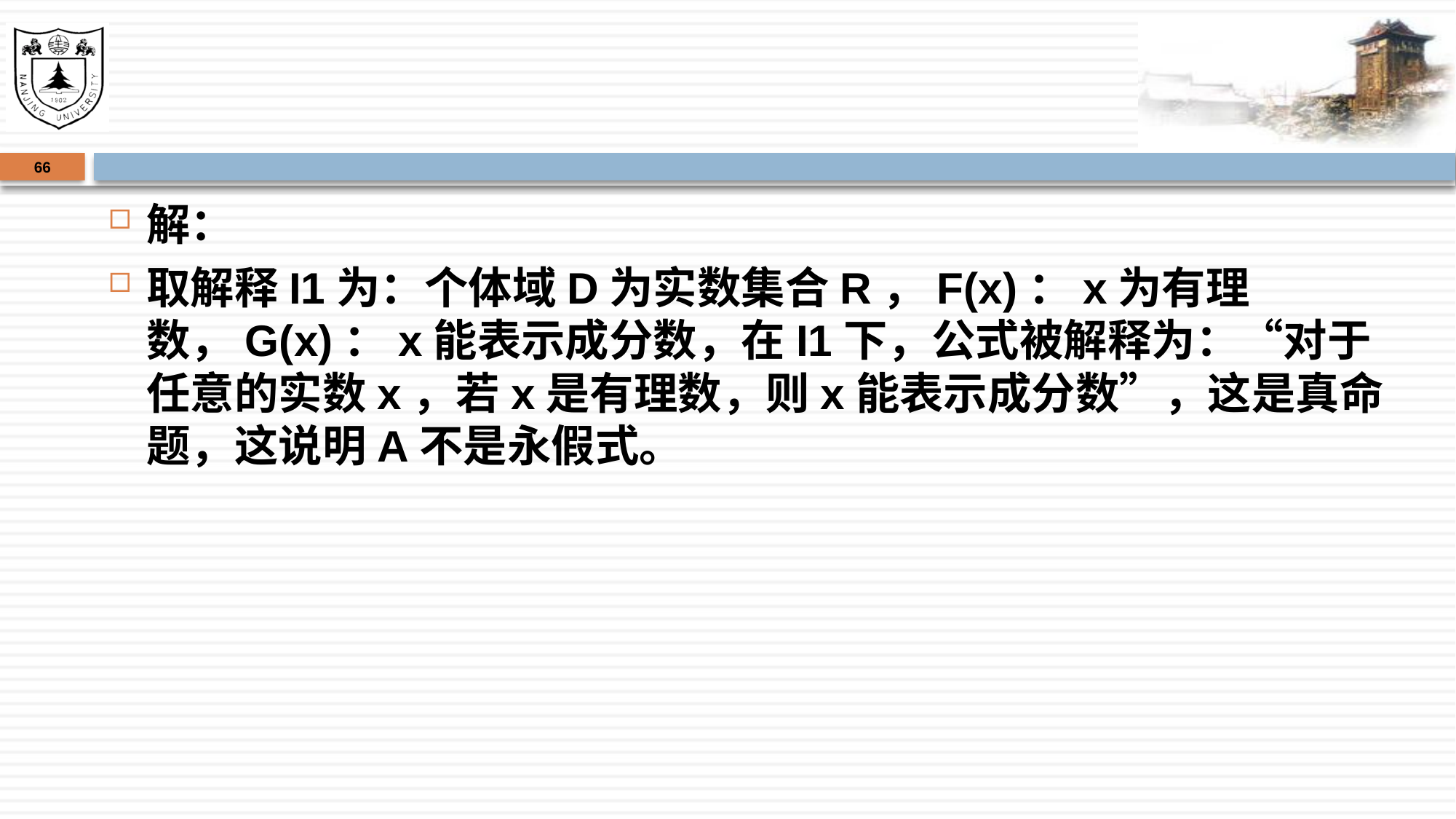

#
66
解：
取解释I1为：个体域D为实数集合R，F(x)：x为有理数，G(x)：x能表示成分数，在I1下，公式被解释为：“对于任意的实数x，若x是有理数，则x能表示成分数”，这是真命题，这说明A不是永假式。